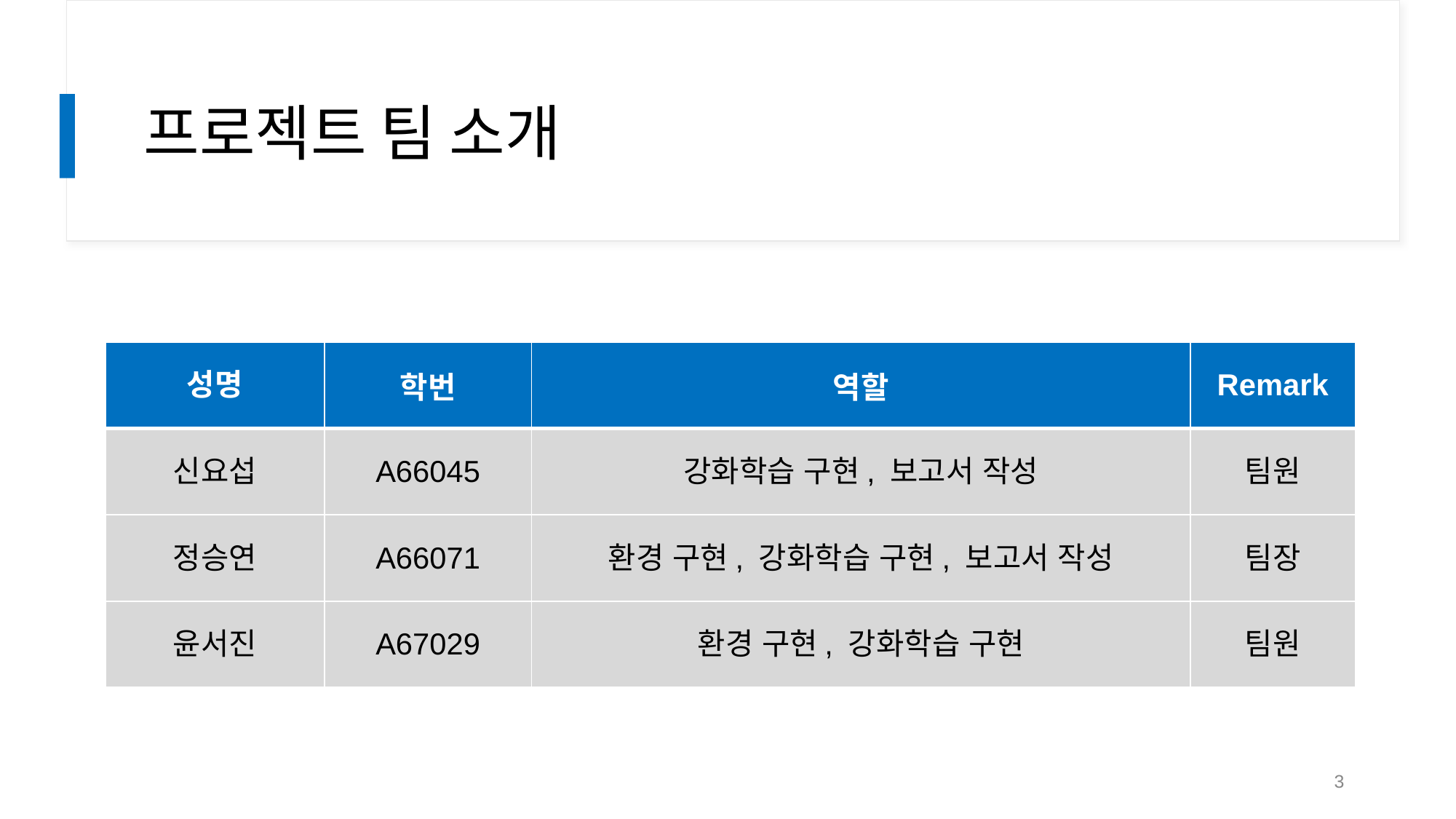

# 프로젝트 팀 소개
| 성명 | 학번 | 역할 | Remark |
| --- | --- | --- | --- |
| 신요섭 | A66045 | 강화학습 구현, 보고서 작성 | 팀원 |
| 정승연 | A66071 | 환경 구현, 강화학습 구현, 보고서 작성 | 팀장 |
| 윤서진 | A67029 | 환경 구현, 강화학습 구현 | 팀원 |
3